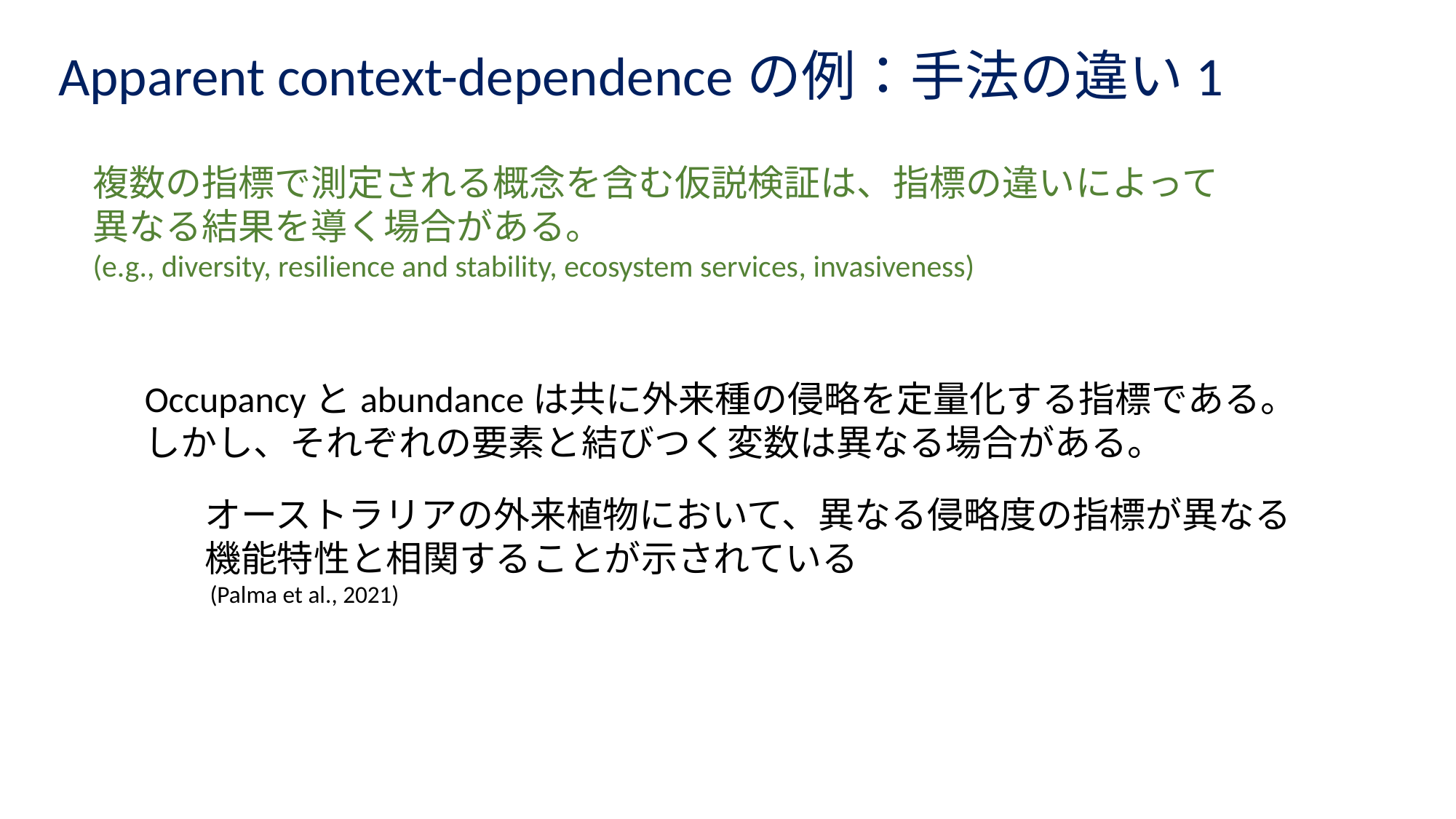

Apparent context-dependenceの例：手法の違い1
複数の指標で測定される概念を含む仮説検証は、指標の違いによって
異なる結果を導く場合がある。
(e.g., diversity, resilience and stability, ecosystem services, invasiveness)

Occupancyとabundanceは共に外来種の侵略を定量化する指標である。
しかし、それぞれの要素と結びつく変数は異なる場合がある。
オーストラリアの外来植物において、異なる侵略度の指標が異なる
機能特性と相関することが示されている
 (Palma et al., 2021)